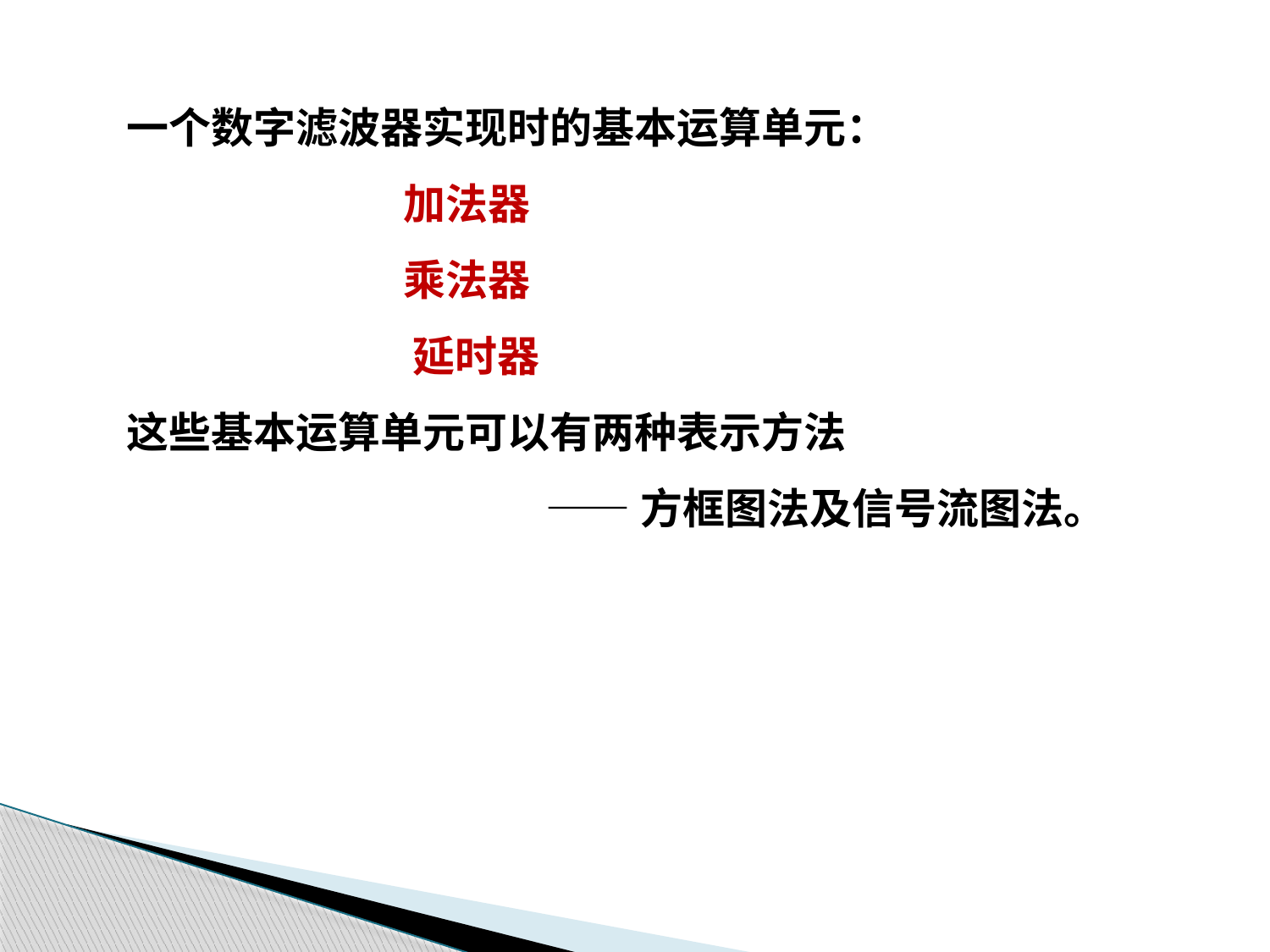

一个数字滤波器实现时的基本运算单元：
                            加法器
                            乘法器
                             延时器
这些基本运算单元可以有两种表示方法
                                            ——方框图法及信号流图法。